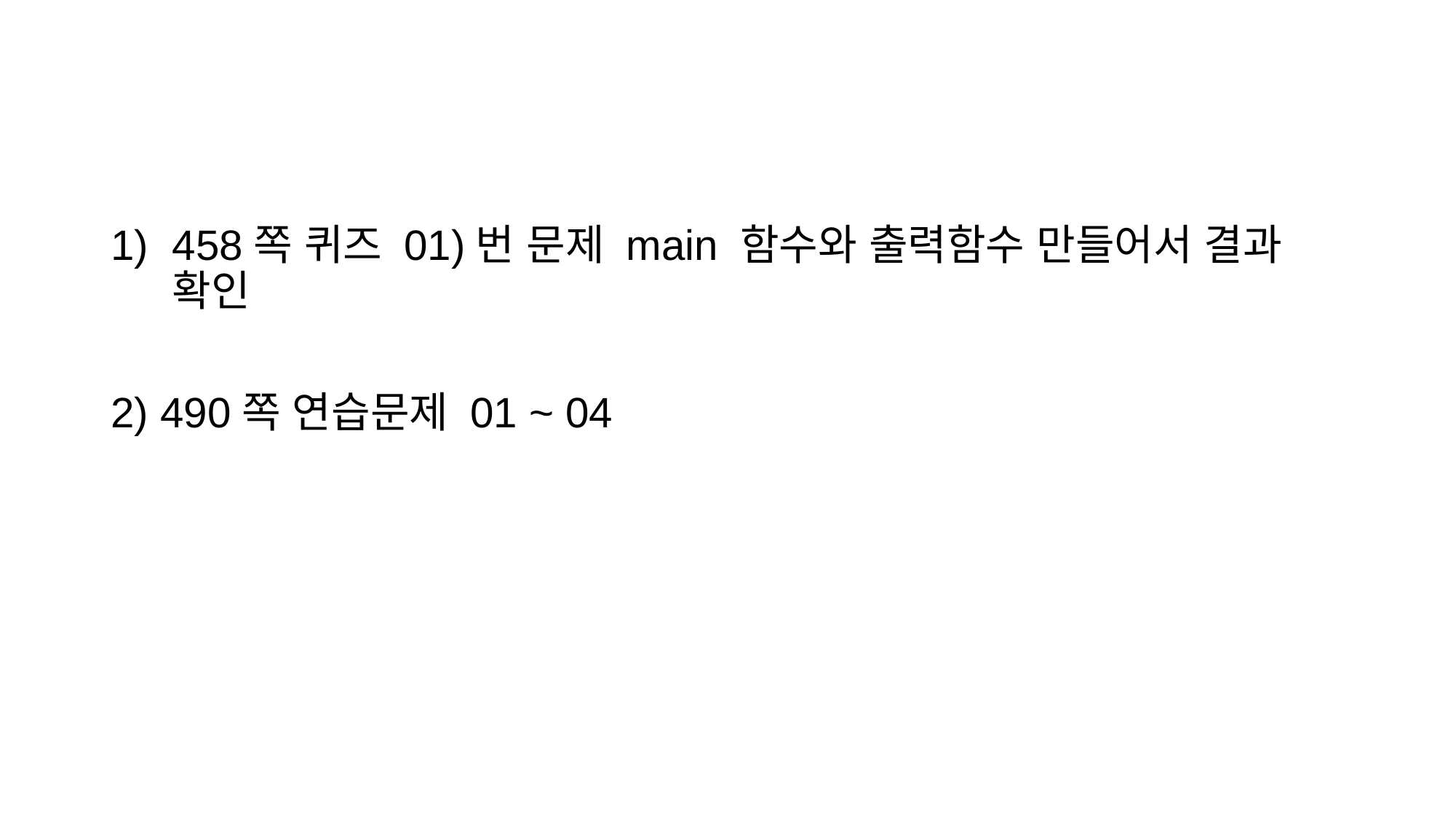

458쪽 퀴즈 01)번 문제 main 함수와 출력함수 만들어서 결과 확인

2) 490쪽 연습문제 01 ~ 04